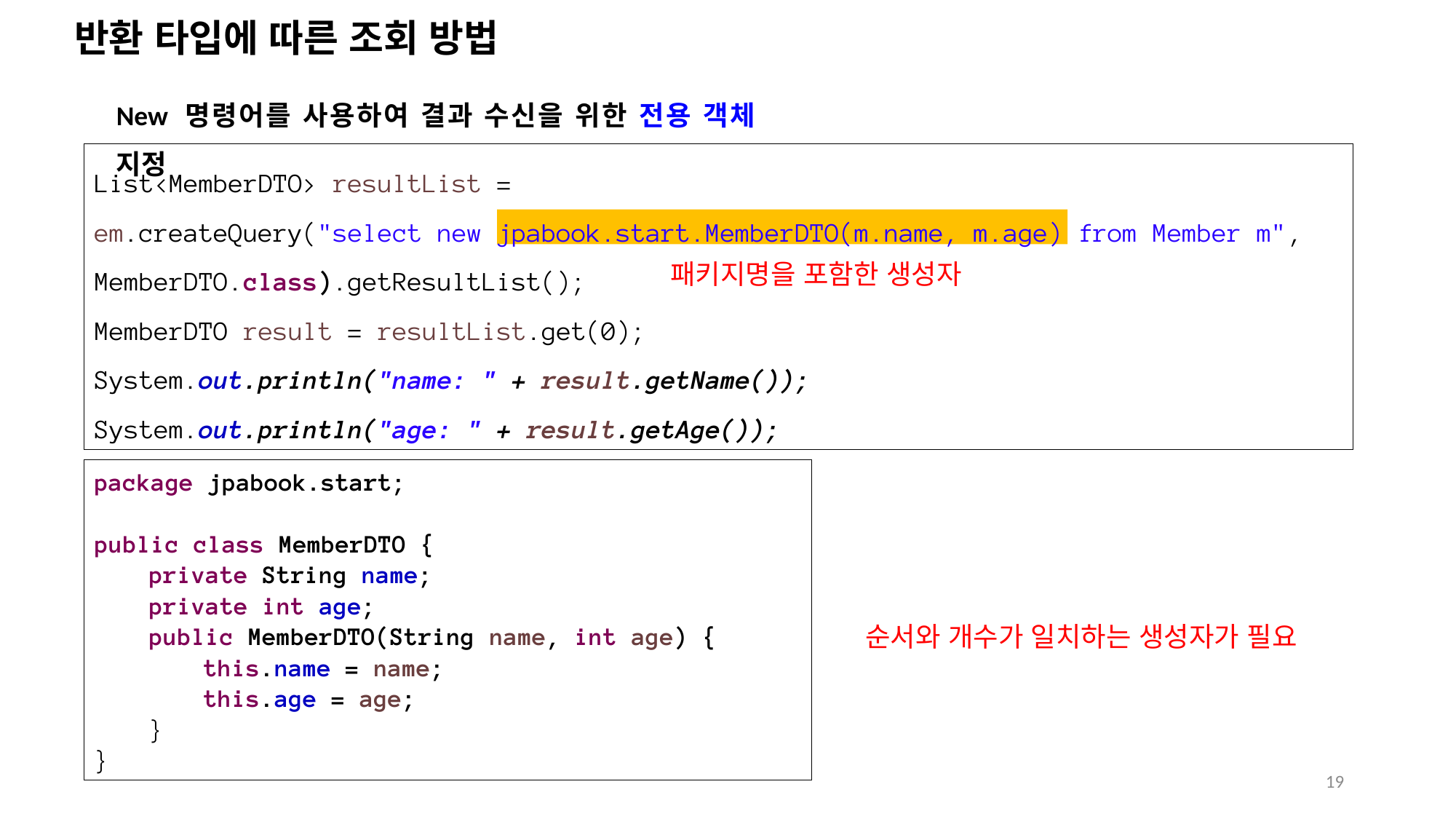

# 반환 타입에 따른 조회 방법
New 명령어를 사용하여 결과 수신을 위한 전용 객체 지정
List<MemberDTO> resultList =
em.createQuery("select new jpabook.start.MemberDTO(m.name, m.age) from Member m", MemberDTO.class).getResultList();
MemberDTO result = resultList.get(0);
System.out.println("name: " + result.getName());
System.out.println("age: " + result.getAge());

패키지명을 포함한 생성자
package jpabook.start;

public class MemberDTO {
private String name;
private int age;
public MemberDTO(String name, int age) {
this.name = name;
this.age = age;
}
}
순서와 개수가 일치하는 생성자가 필요
19